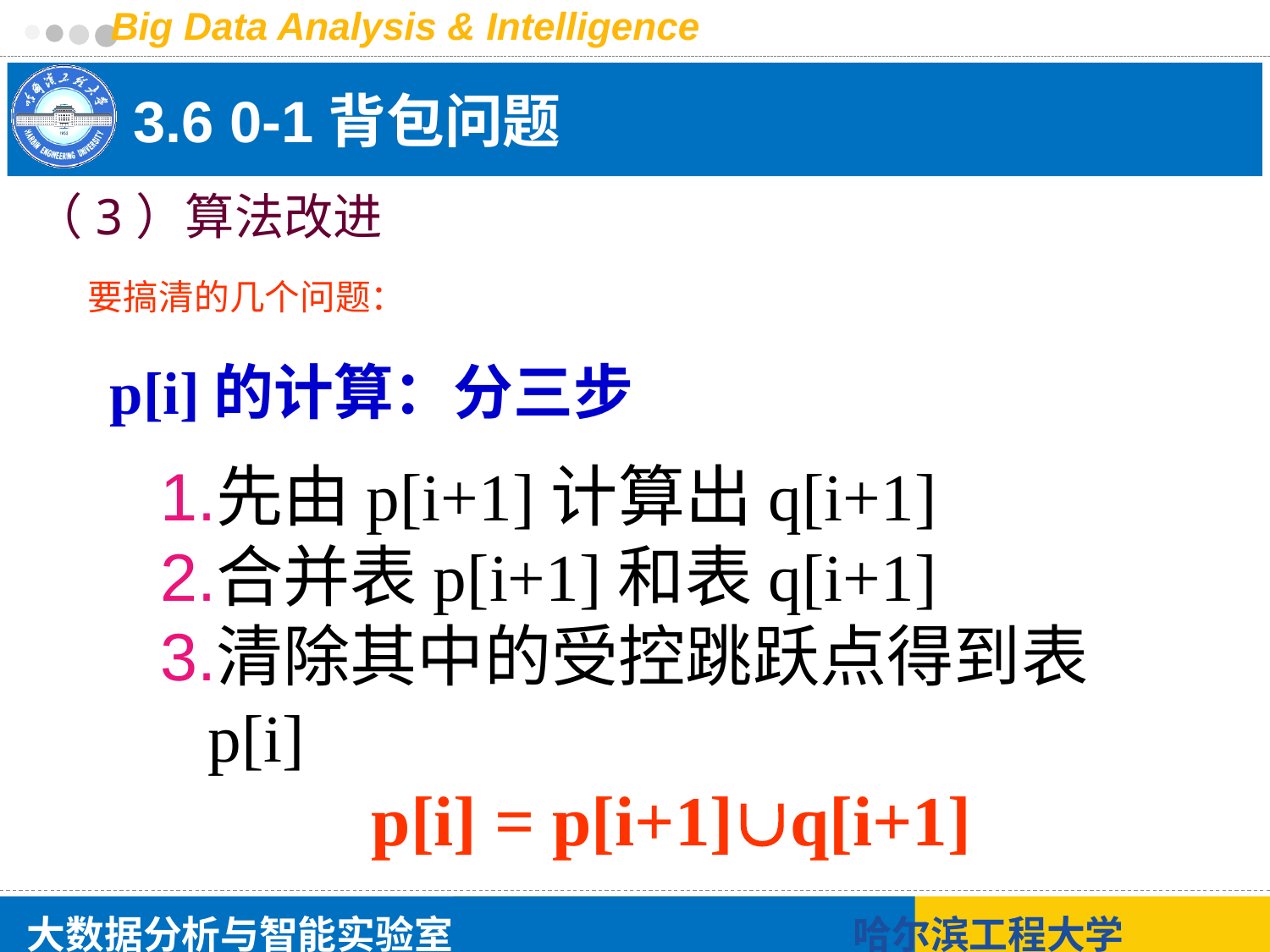

# 3.6 0-1背包问题
（3）算法改进
要搞清的几个问题：
p[i]的计算：分三步
先由p[i+1]计算出q[i+1]
合并表p[i+1]和表q[i+1]
清除其中的受控跳跃点得到表p[i]
p[i] = p[i+1]∪q[i+1]